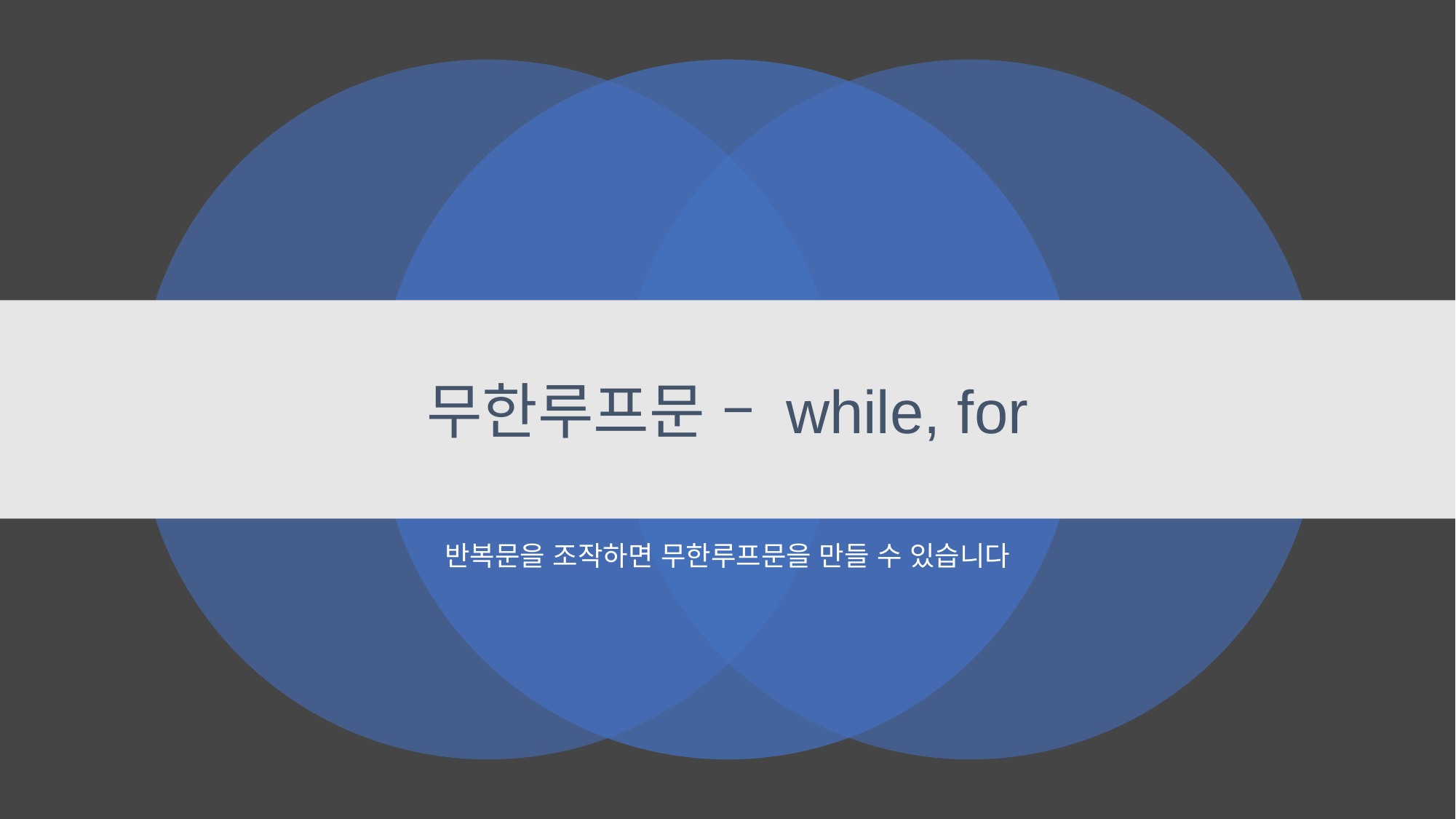

# 무한루프문 – while, for
반복문을 조작하면 무한루프문을 만들 수 있습니다